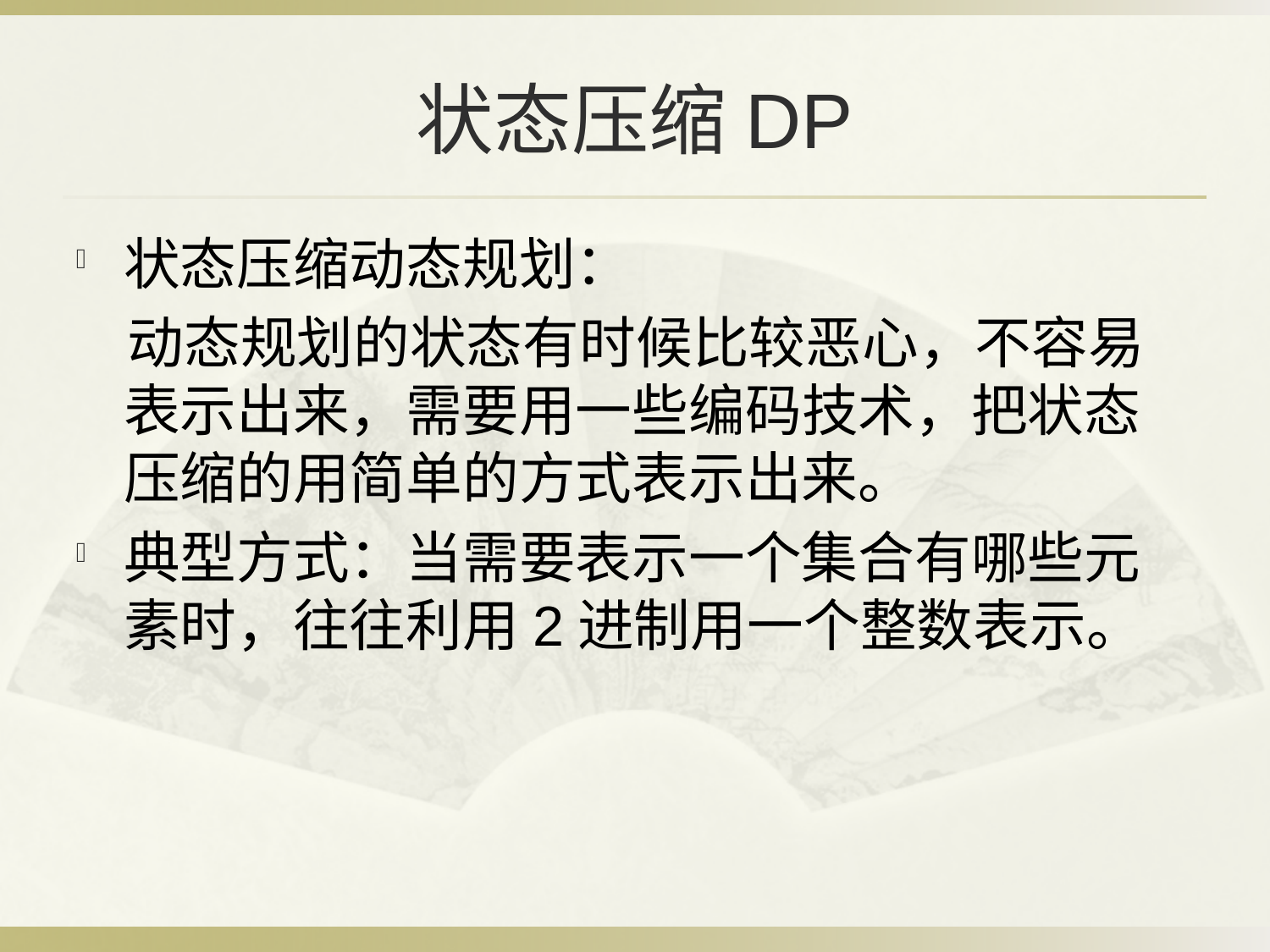

# 状态压缩DP
状态压缩动态规划：
   动态规划的状态有时候比较恶心，不容易表示出来，需要用一些编码技术，把状态压缩的用简单的方式表示出来。
典型方式：当需要表示一个集合有哪些元素时，往往利用2进制用一个整数表示。